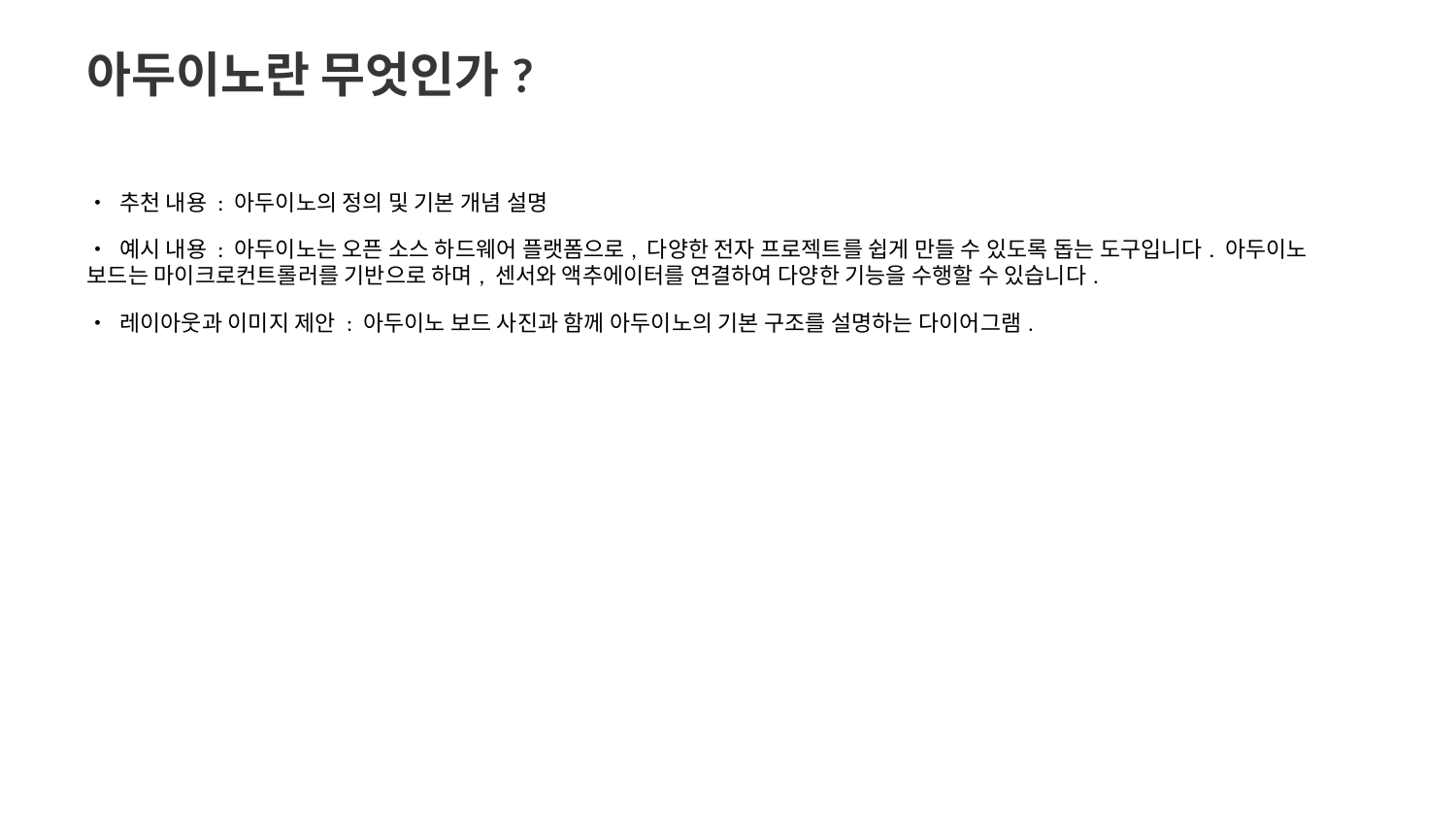

아두이노란 무엇인가?
• 추천 내용 : 아두이노의 정의 및 기본 개념 설명
• 예시 내용 : 아두이노는 오픈 소스 하드웨어 플랫폼으로, 다양한 전자 프로젝트를 쉽게 만들 수 있도록 돕는 도구입니다. 아두이노 보드는 마이크로컨트롤러를 기반으로 하며, 센서와 액추에이터를 연결하여 다양한 기능을 수행할 수 있습니다.
• 레이아웃과 이미지 제안 : 아두이노 보드 사진과 함께 아두이노의 기본 구조를 설명하는 다이어그램.